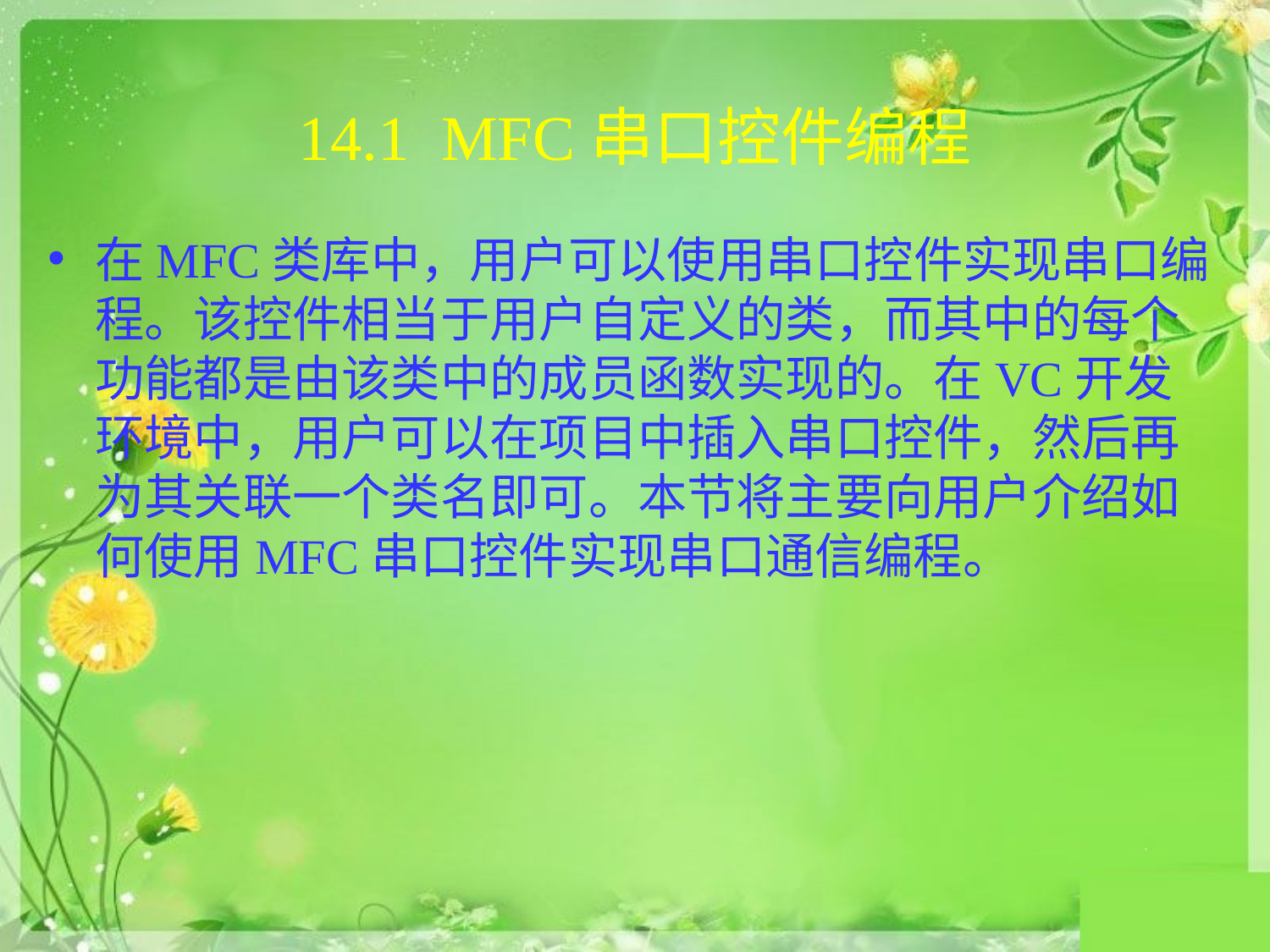

# 14.1  MFC串口控件编程
在MFC类库中，用户可以使用串口控件实现串口编程。该控件相当于用户自定义的类，而其中的每个功能都是由该类中的成员函数实现的。在VC开发环境中，用户可以在项目中插入串口控件，然后再为其关联一个类名即可。本节将主要向用户介绍如何使用MFC串口控件实现串口通信编程。